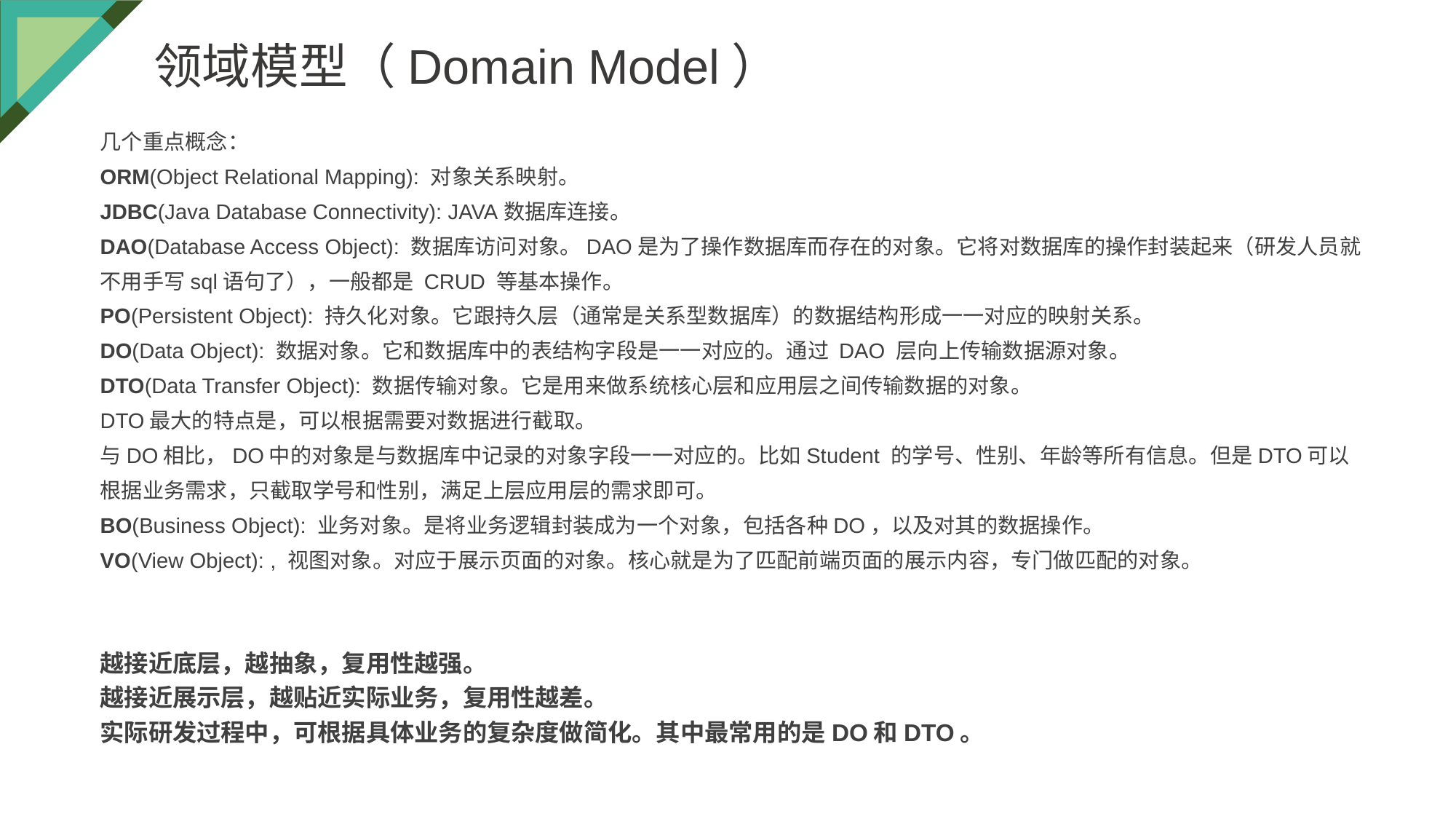

领域模型（Domain Model）
几个重点概念：
ORM(Object Relational Mapping): 对象关系映射。
JDBC(Java Database Connectivity): JAVA数据库连接。
DAO(Database Access Object): 数据库访问对象。DAO是为了操作数据库而存在的对象。它将对数据库的操作封装起来（研发人员就不用手写sql语句了），一般都是 CRUD 等基本操作。
PO(Persistent Object): 持久化对象。它跟持久层（通常是关系型数据库）的数据结构形成一一对应的映射关系。
DO(Data Object): 数据对象。它和数据库中的表结构字段是一一对应的。通过 DAO 层向上传输数据源对象。
DTO(Data Transfer Object): 数据传输对象。它是用来做系统核心层和应用层之间传输数据的对象。
DTO最大的特点是，可以根据需要对数据进行截取。
与DO相比，DO中的对象是与数据库中记录的对象字段一一对应的。比如Student 的学号、性别、年龄等所有信息。但是DTO可以根据业务需求，只截取学号和性别，满足上层应用层的需求即可。
BO(Business Object): 业务对象。是将业务逻辑封装成为一个对象，包括各种DO，以及对其的数据操作。
VO(View Object): , 视图对象。对应于展示页面的对象。核心就是为了匹配前端页面的展示内容，专门做匹配的对象。

越接近底层，越抽象，复用性越强。
越接近展示层，越贴近实际业务，复用性越差。
实际研发过程中，可根据具体业务的复杂度做简化。其中最常用的是DO和DTO。